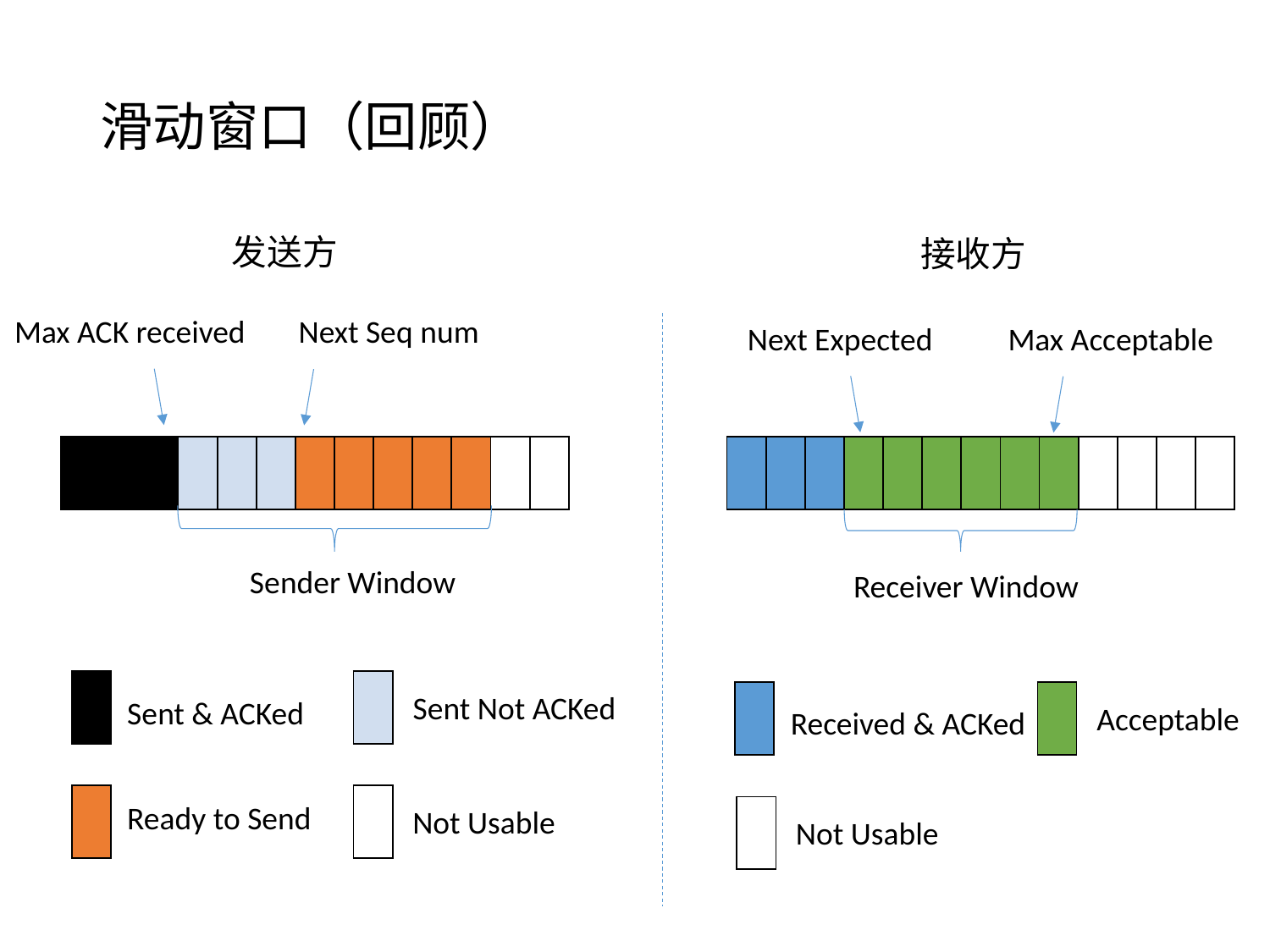

# 滑动窗口（回顾）
发送方
接收方
Max ACK received
Next Seq num
Next Expected
Max Acceptable

|  |  |  |  |  |  |  |  |  |  |  |  |  |
| --- | --- | --- | --- | --- | --- | --- | --- | --- | --- | --- | --- | --- |
|  |  |  |  |  |  |  |  |  |  |  |  |  |
| --- | --- | --- | --- | --- | --- | --- | --- | --- | --- | --- | --- | --- |
Sender Window
Receiver Window
|  |
| --- |
|  |
| --- |
Sent Not ACKed
|  |
| --- |
|  |
| --- |
Sent & ACKed
Acceptable
Received & ACKed
|  |
| --- |
|  |
| --- |
Ready to Send
Not Usable
|  |
| --- |
Not Usable
16